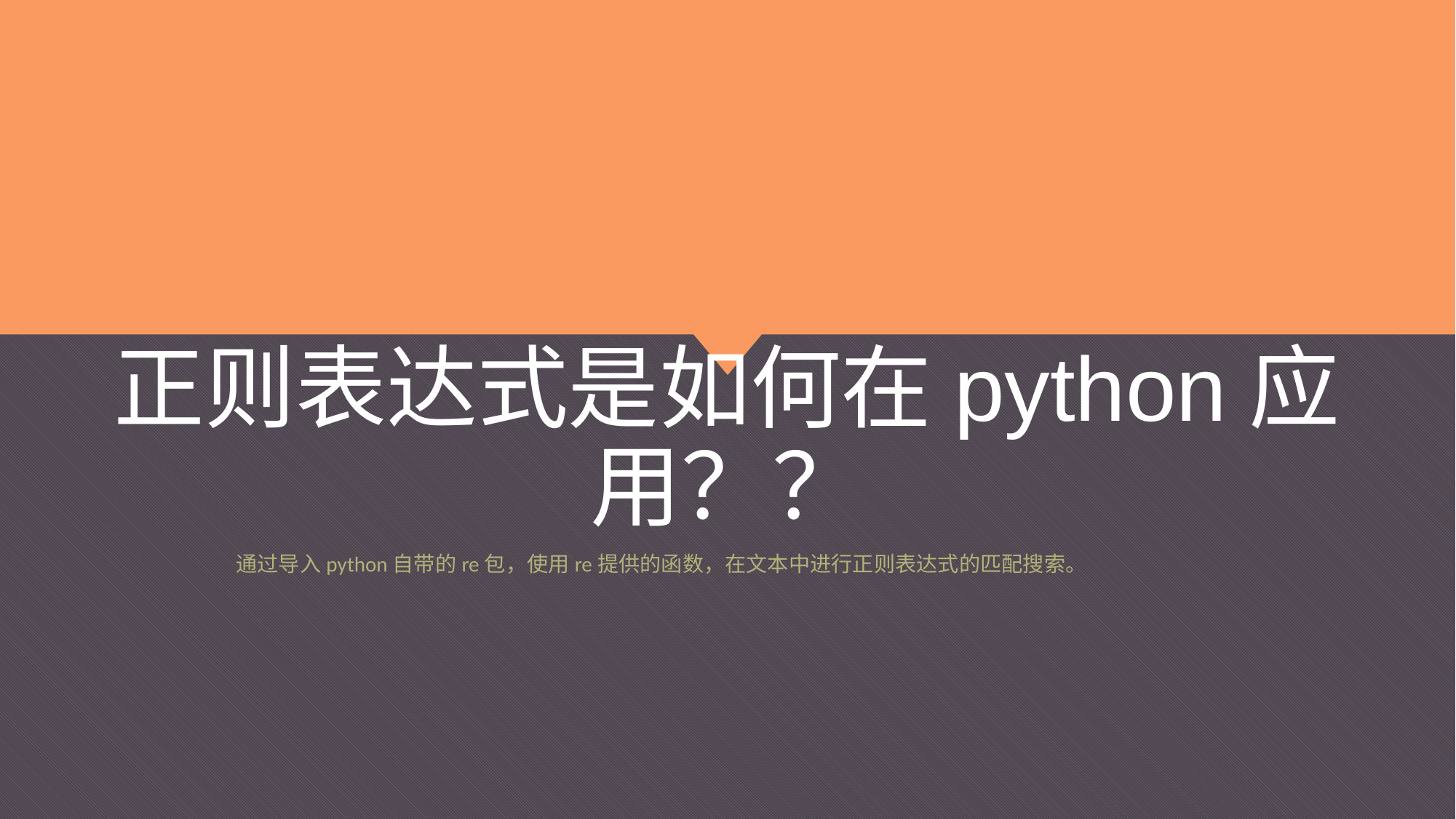

# 正则表达式是如何在python应用？？
通过导入python自带的re包，使用re提供的函数，在文本中进行正则表达式的匹配搜索。